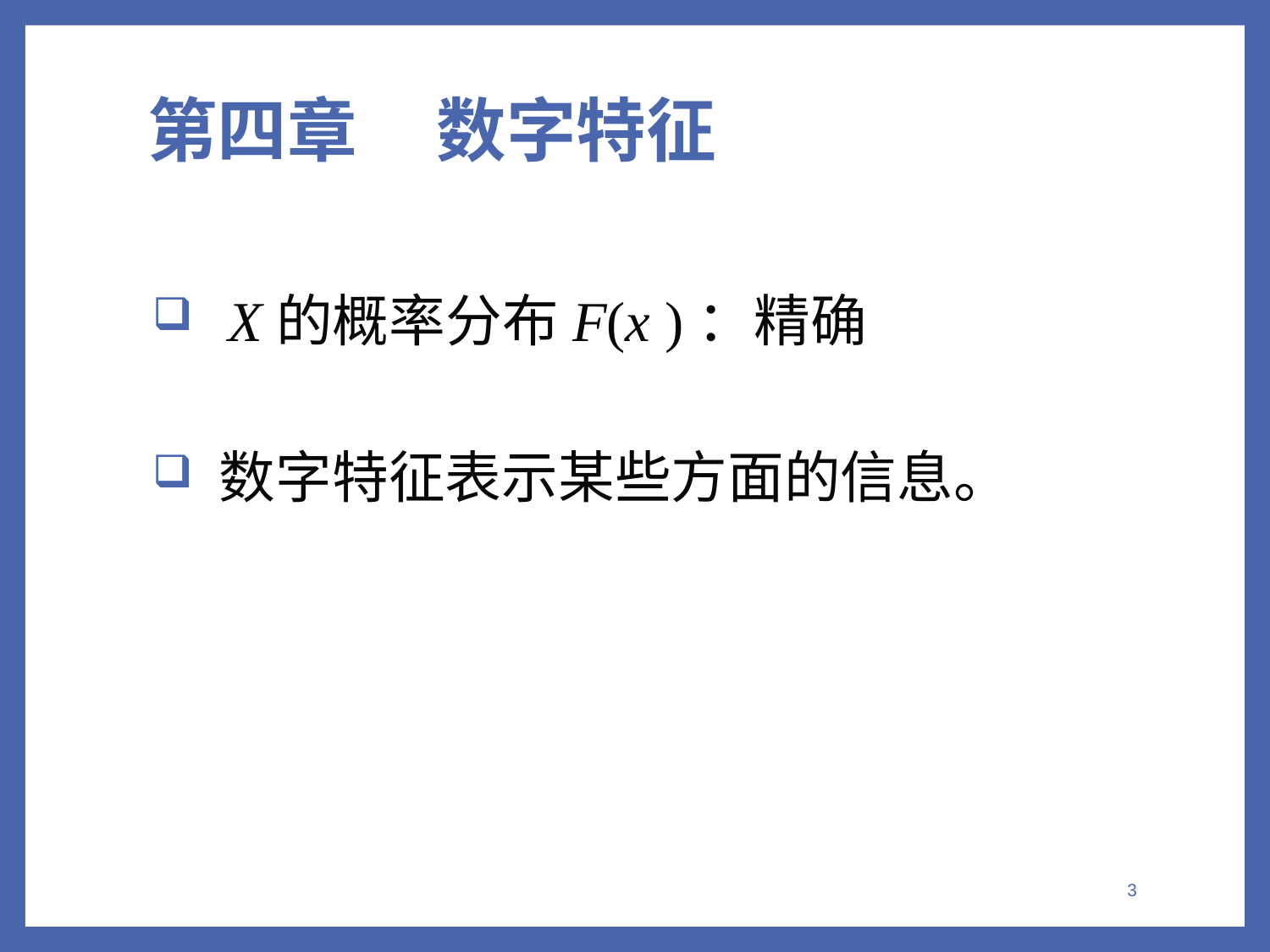

# 第四章     数字特征
   X的概率分布F(x )：精确

 数字特征表示某些方面的信息。

3